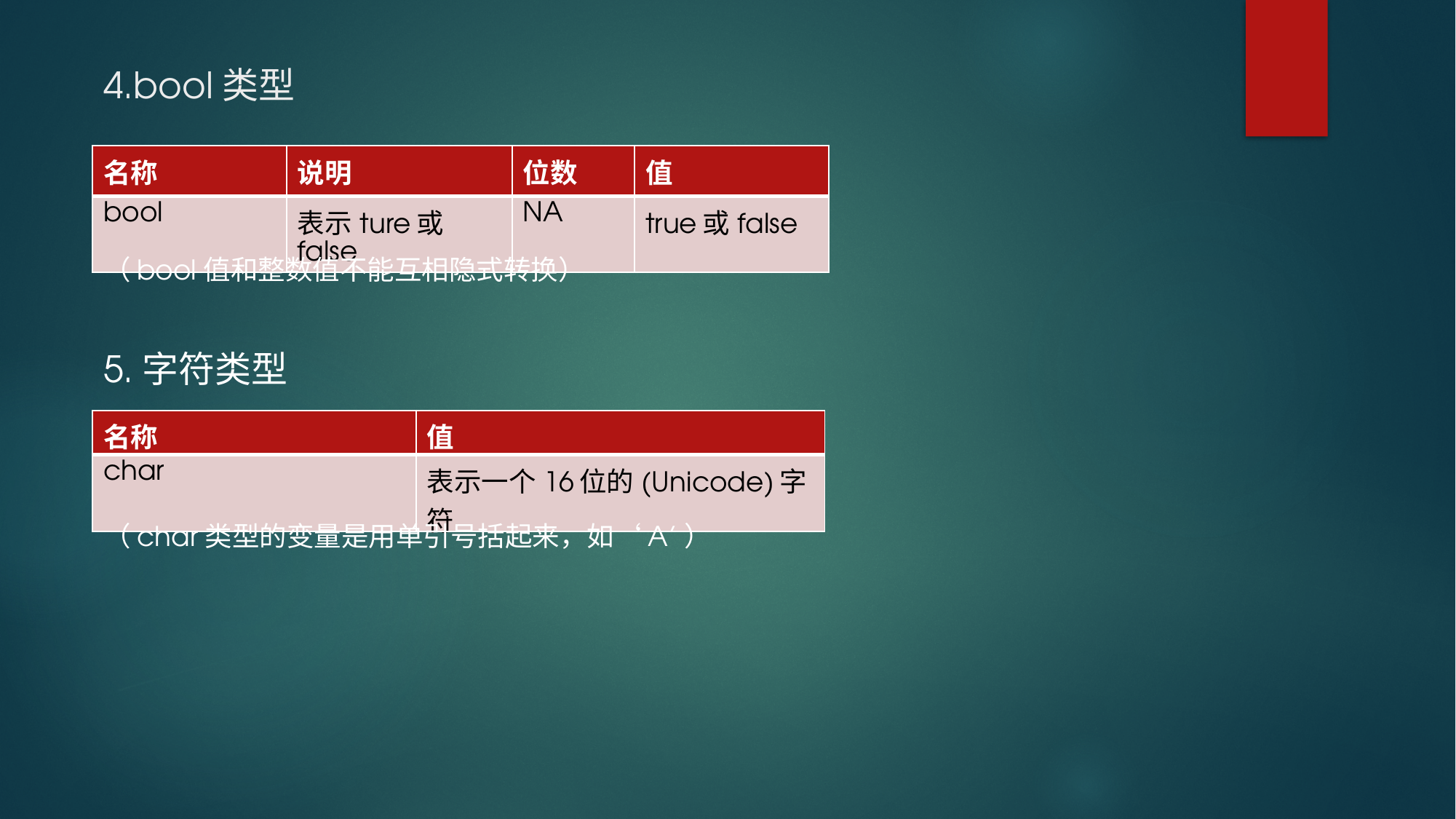

# 4.bool类型
| 名称 | 说明 | 位数 | 值 |
| --- | --- | --- | --- |
| bool | 表示ture或false | NA | true或false |
（bool值和整数值不能互相隐式转换）
5.字符类型
| 名称 | 值 |
| --- | --- |
| char | 表示一个16位的(Unicode)字符 |
（char类型的变量是用单引号括起来，如‘A’）